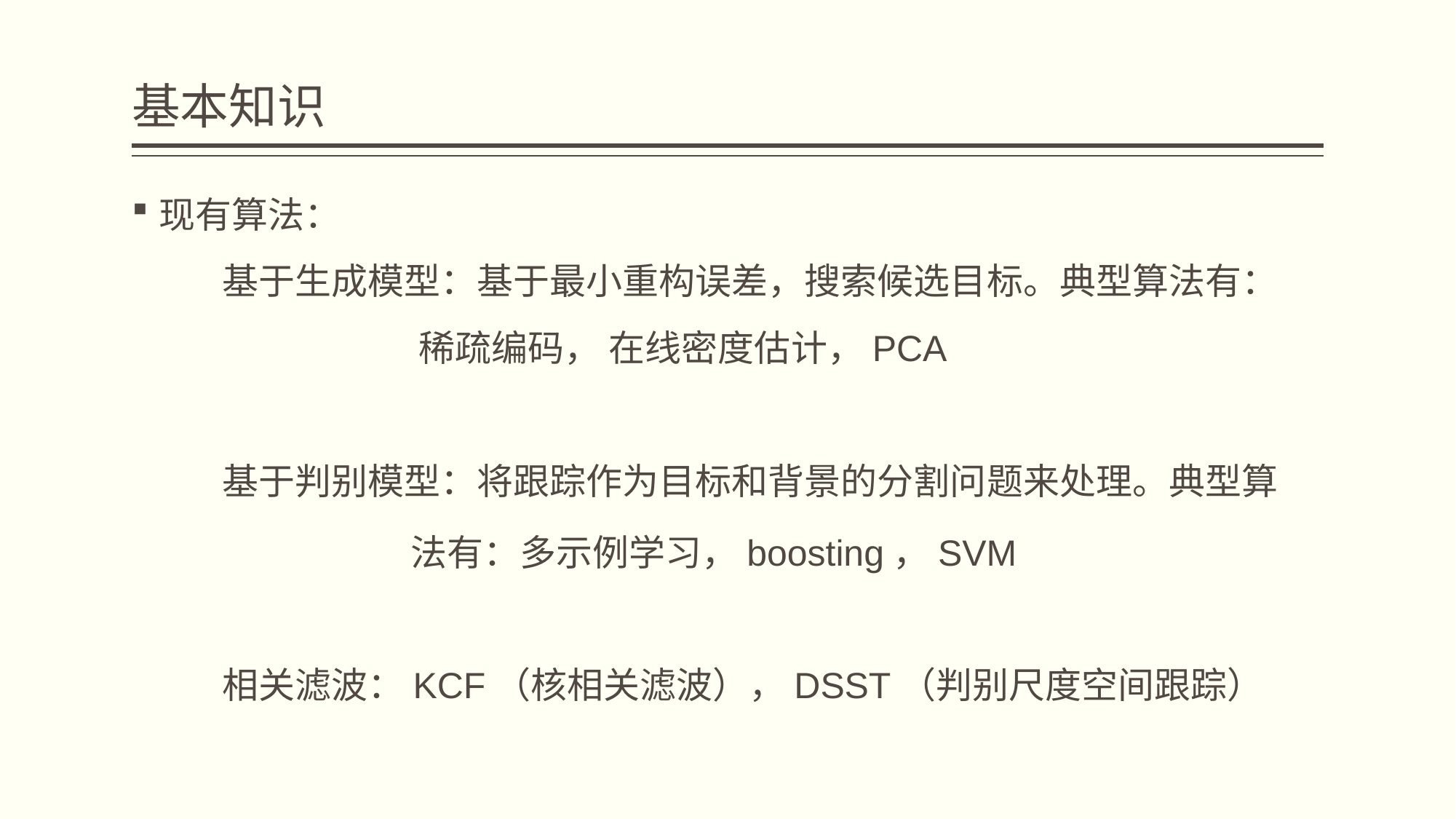

# 基本知识
现有算法：
          基于生成模型：基于最小重构误差，搜索候选目标。典型算法有：
                                  稀疏编码， 在线密度估计，PCA

          基于判别模型：将跟踪作为目标和背景的分割问题来处理。典型算
                                 法有：多示例学习，boosting，SVM

          相关滤波：KCF（核相关滤波），DSST（判别尺度空间跟踪）